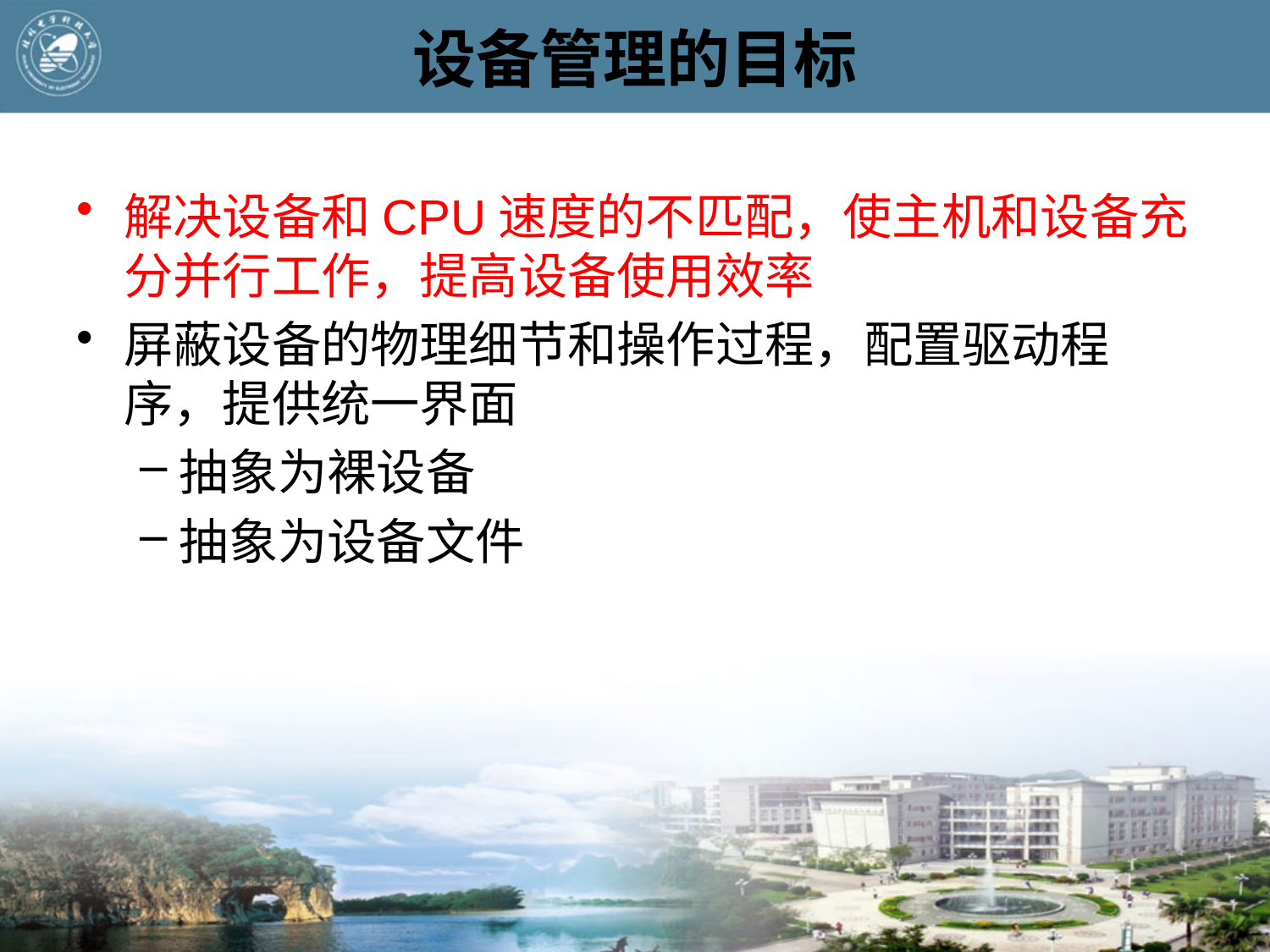

# 设备管理的目标
解决设备和CPU速度的不匹配，使主机和设备充分并行工作，提高设备使用效率
屏蔽设备的物理细节和操作过程，配置驱动程序，提供统一界面
抽象为裸设备
抽象为设备文件